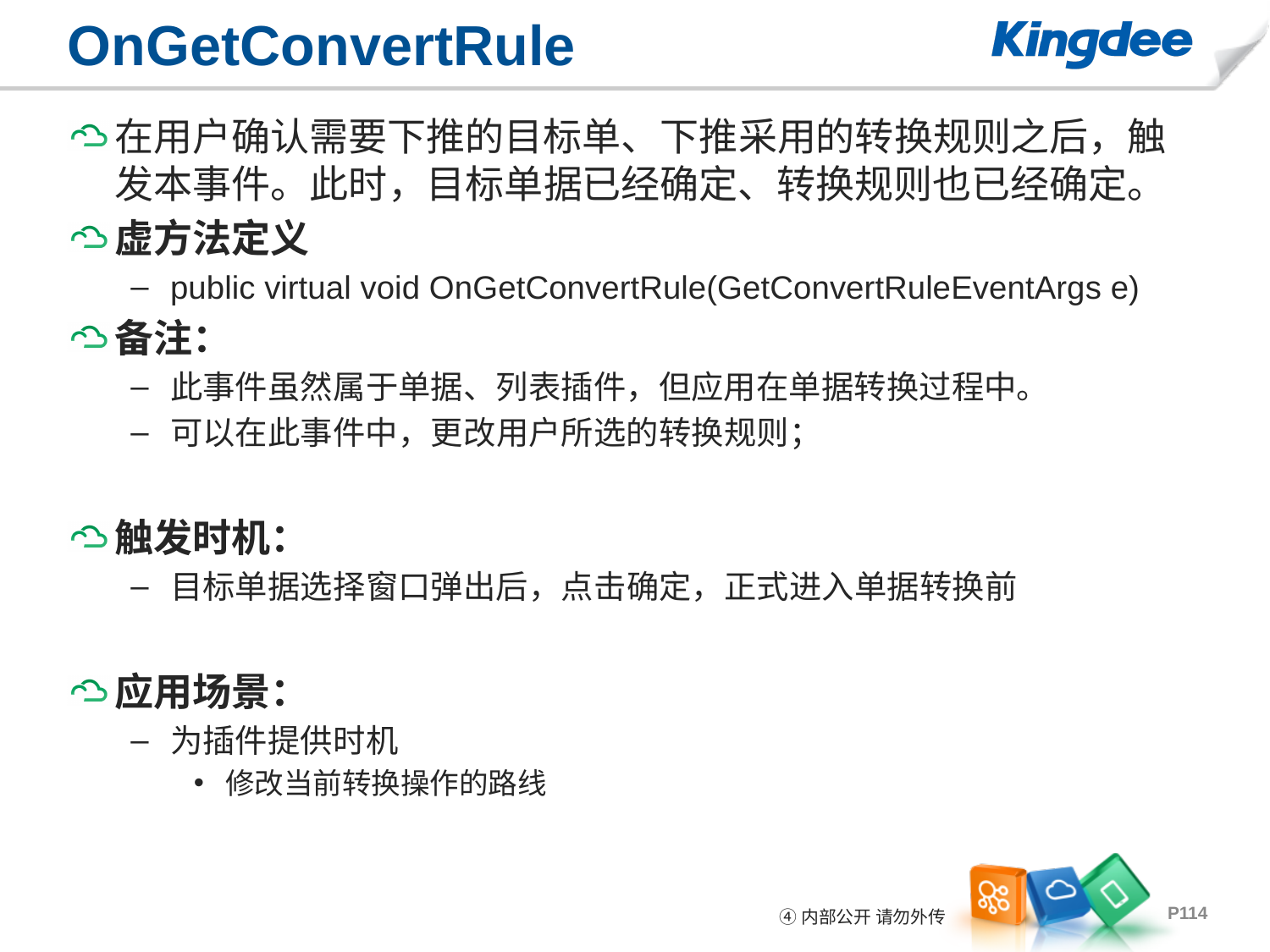

# OnGetConvertRule
在用户确认需要下推的目标单、下推采用的转换规则之后，触发本事件。此时，目标单据已经确定、转换规则也已经确定。
虚方法定义
public virtual void OnGetConvertRule(GetConvertRuleEventArgs e)
备注：
此事件虽然属于单据、列表插件，但应用在单据转换过程中。
可以在此事件中，更改用户所选的转换规则；

触发时机：
目标单据选择窗口弹出后，点击确定，正式进入单据转换前

应用场景：
为插件提供时机
修改当前转换操作的路线